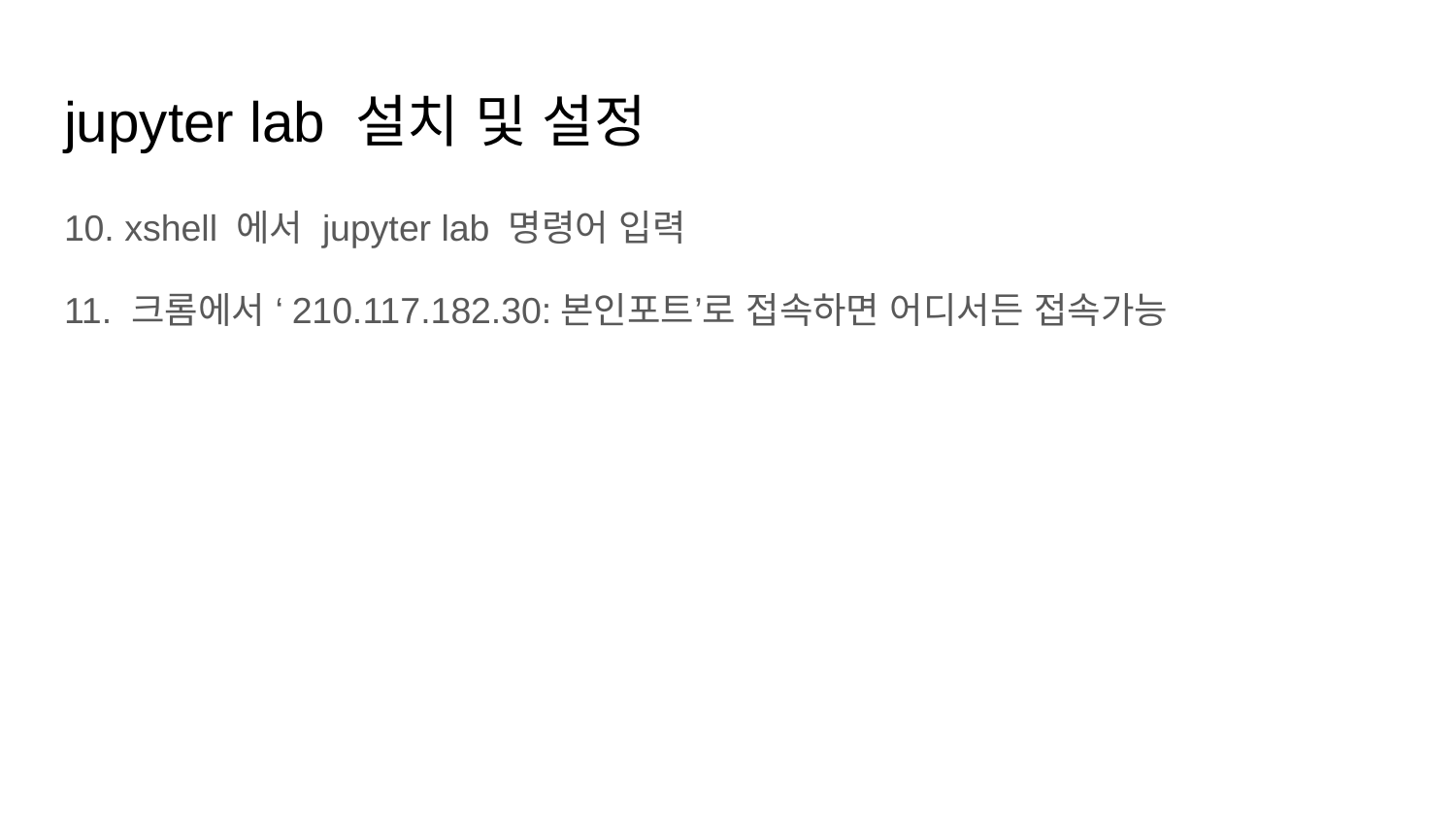

# jupyter lab 설치 및 설정

10. xshell 에서 jupyter lab 명령어 입력
11. 크롬에서 ‘210.117.182.30:본인포트’로 접속하면 어디서든 접속가능